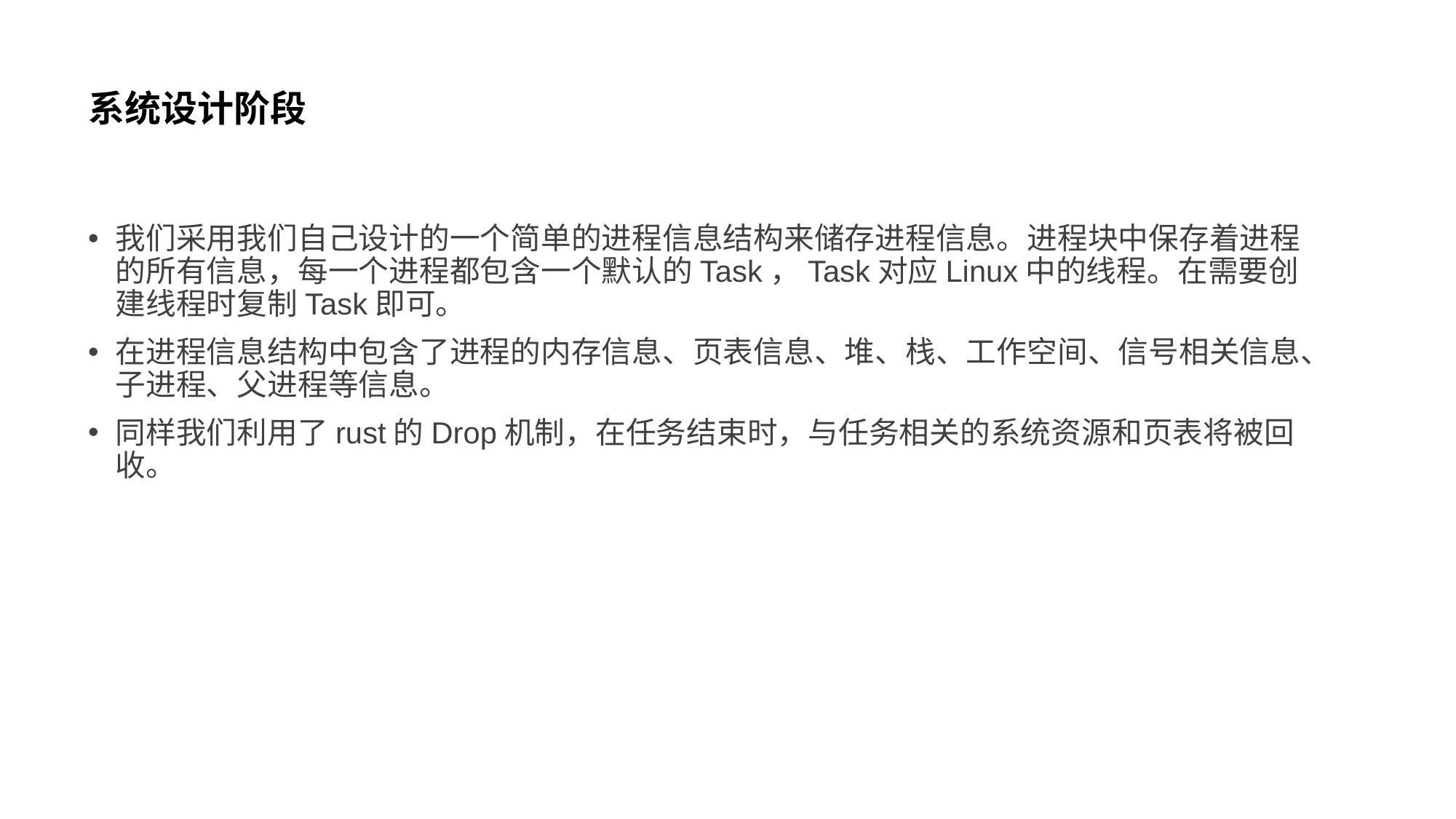

# 系统设计阶段
我们采用我们自己设计的一个简单的进程信息结构来储存进程信息。进程块中保存着进程的所有信息，每一个进程都包含一个默认的Task，Task对应Linux中的线程。在需要创建线程时复制Task即可。
在进程信息结构中包含了进程的内存信息、页表信息、堆、栈、工作空间、信号相关信息、子进程、父进程等信息。
同样我们利用了rust的Drop机制，在任务结束时，与任务相关的系统资源和页表将被回收。